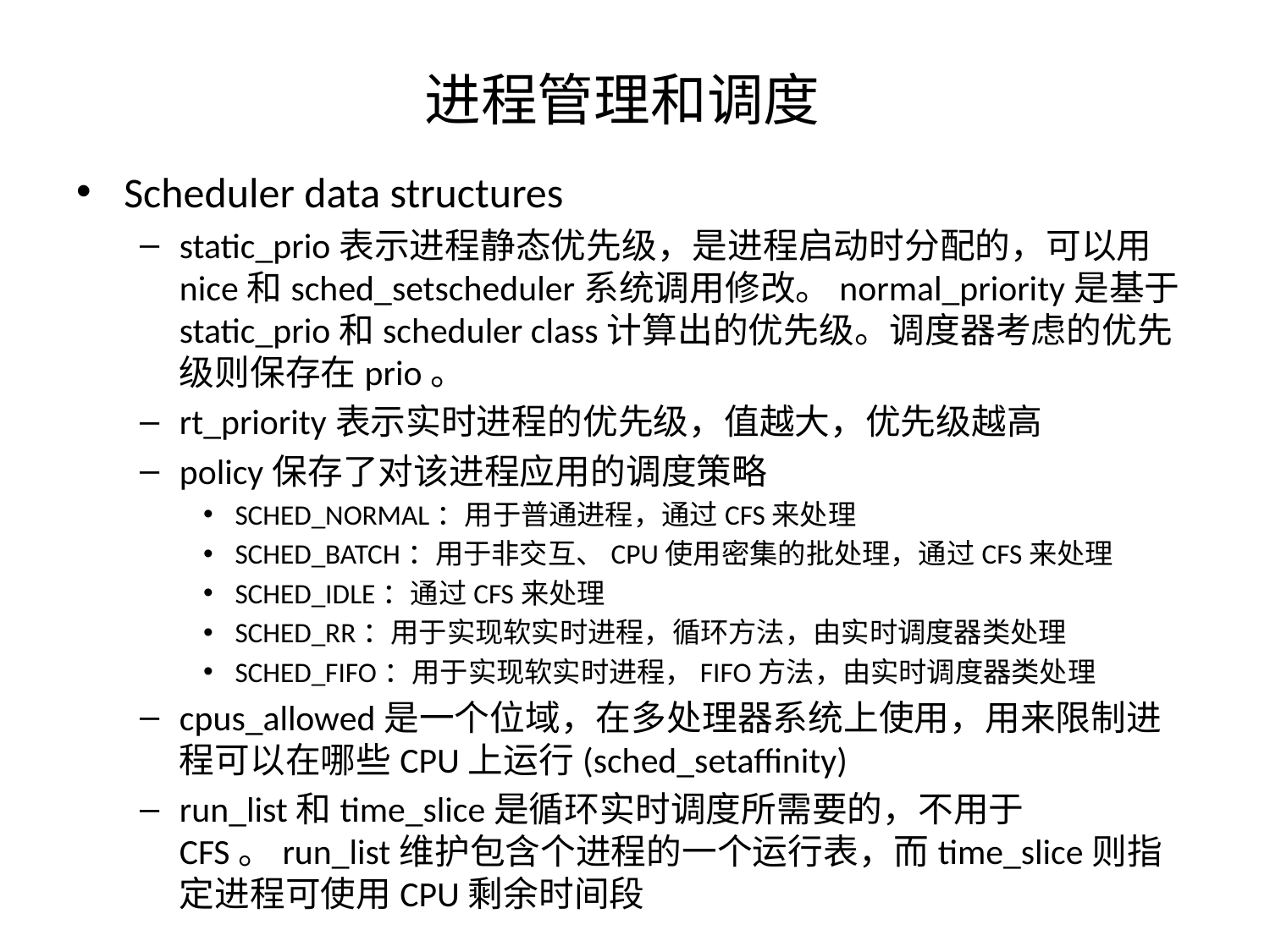

# 进程管理和调度
Scheduler data structures
static_prio表示进程静态优先级，是进程启动时分配的，可以用nice和sched_setscheduler系统调用修改。normal_priority是基于static_prio和scheduler class计算出的优先级。调度器考虑的优先级则保存在prio。
rt_priority表示实时进程的优先级，值越大，优先级越高
policy保存了对该进程应用的调度策略
SCHED_NORMAL：用于普通进程，通过CFS来处理
SCHED_BATCH：用于非交互、CPU使用密集的批处理，通过CFS来处理
SCHED_IDLE：通过CFS来处理
SCHED_RR：用于实现软实时进程，循环方法，由实时调度器类处理
SCHED_FIFO：用于实现软实时进程，FIFO方法，由实时调度器类处理
cpus_allowed是一个位域，在多处理器系统上使用，用来限制进程可以在哪些CPU上运行(sched_setaffinity)
run_list和time_slice是循环实时调度所需要的，不用于CFS。run_list维护包含个进程的一个运行表，而time_slice则指定进程可使用CPU剩余时间段